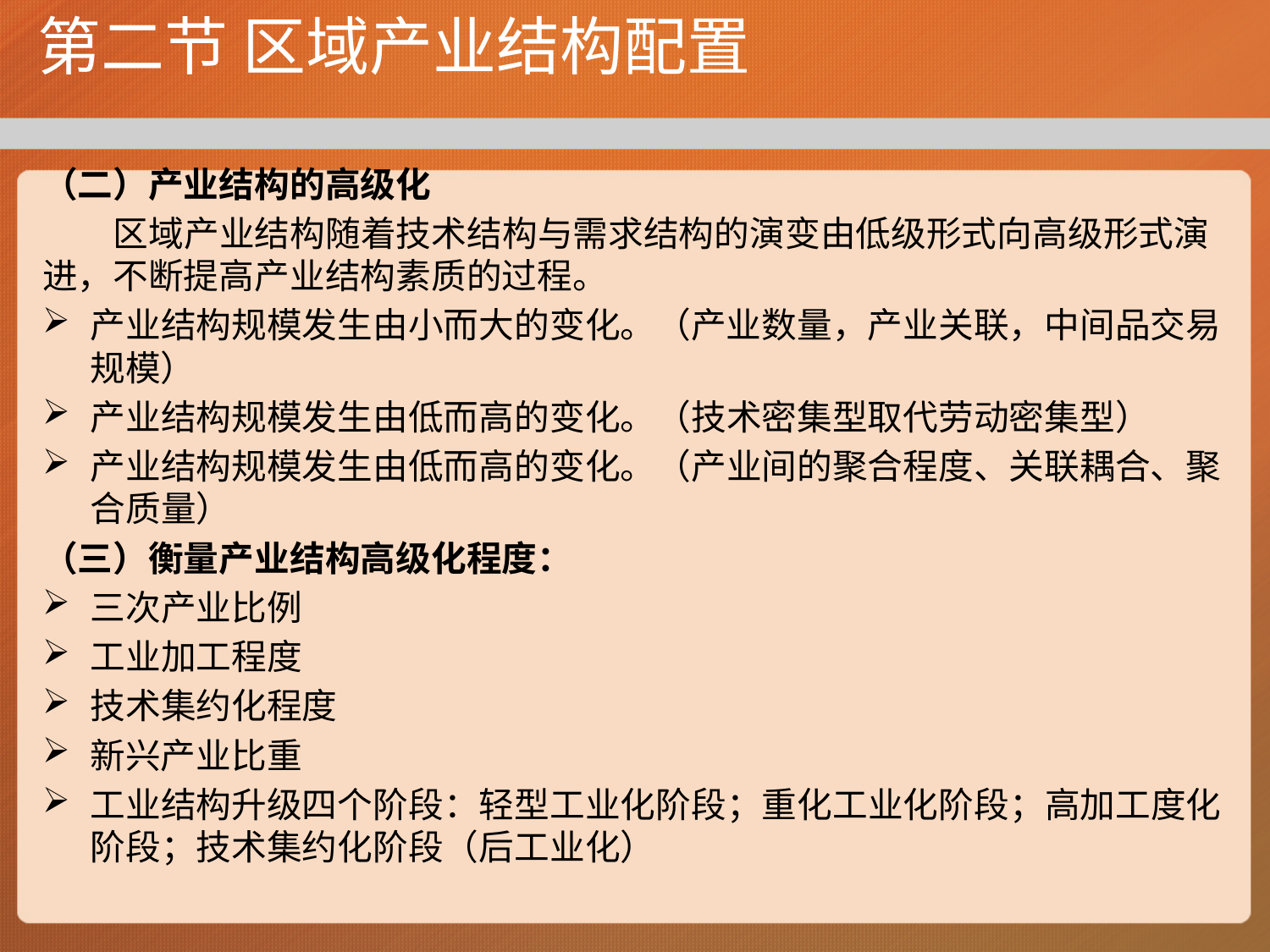

# 第二节 区域产业结构配置
（二）产业结构的高级化
        区域产业结构随着技术结构与需求结构的演变由低级形式向高级形式演进，不断提高产业结构素质的过程。
产业结构规模发生由小而大的变化。（产业数量，产业关联，中间品交易规模）
产业结构规模发生由低而高的变化。（技术密集型取代劳动密集型）
产业结构规模发生由低而高的变化。（产业间的聚合程度、关联耦合、聚合质量）
（三）衡量产业结构高级化程度：
三次产业比例
工业加工程度
技术集约化程度
新兴产业比重
工业结构升级四个阶段：轻型工业化阶段；重化工业化阶段；高加工度化阶段；技术集约化阶段（后工业化）